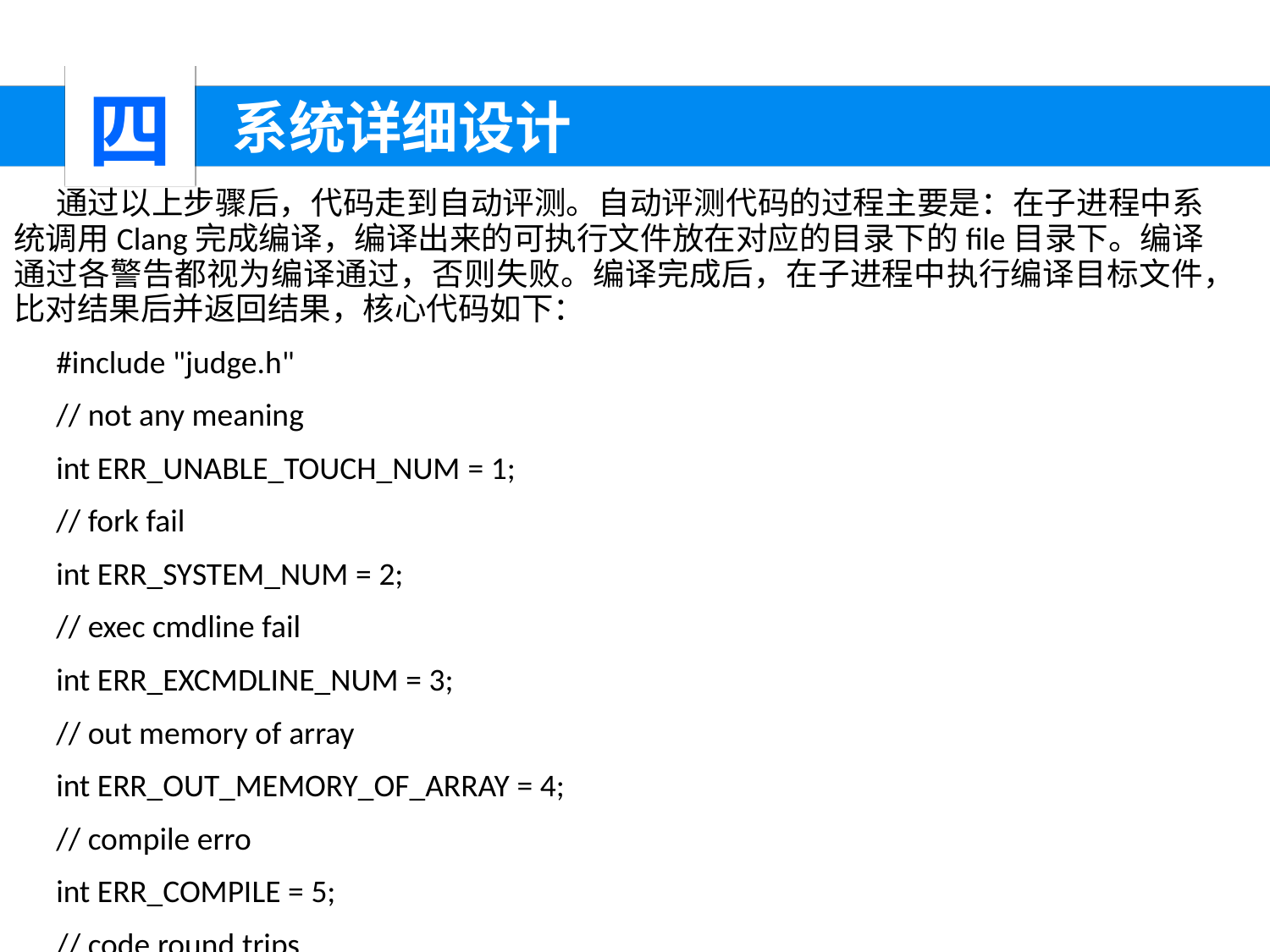

四
                系统详细设计
通过以上步骤后，代码走到自动评测。自动评测代码的过程主要是：在子进程中系统调用Clang完成编译，编译出来的可执行文件放在对应的目录下的file目录下。编译通过各警告都视为编译通过，否则失败。编译完成后，在子进程中执行编译目标文件，比对结果后并返回结果，核心代码如下：
#include "judge.h"
// not any meaning
int ERR_UNABLE_TOUCH_NUM = 1;
// fork fail
int ERR_SYSTEM_NUM = 2;
// exec cmdline fail
int ERR_EXCMDLINE_NUM = 3;
// out memory of array
int ERR_OUT_MEMORY_OF_ARRAY = 4;
// compile erro
int ERR_COMPILE = 5;
// code round trips